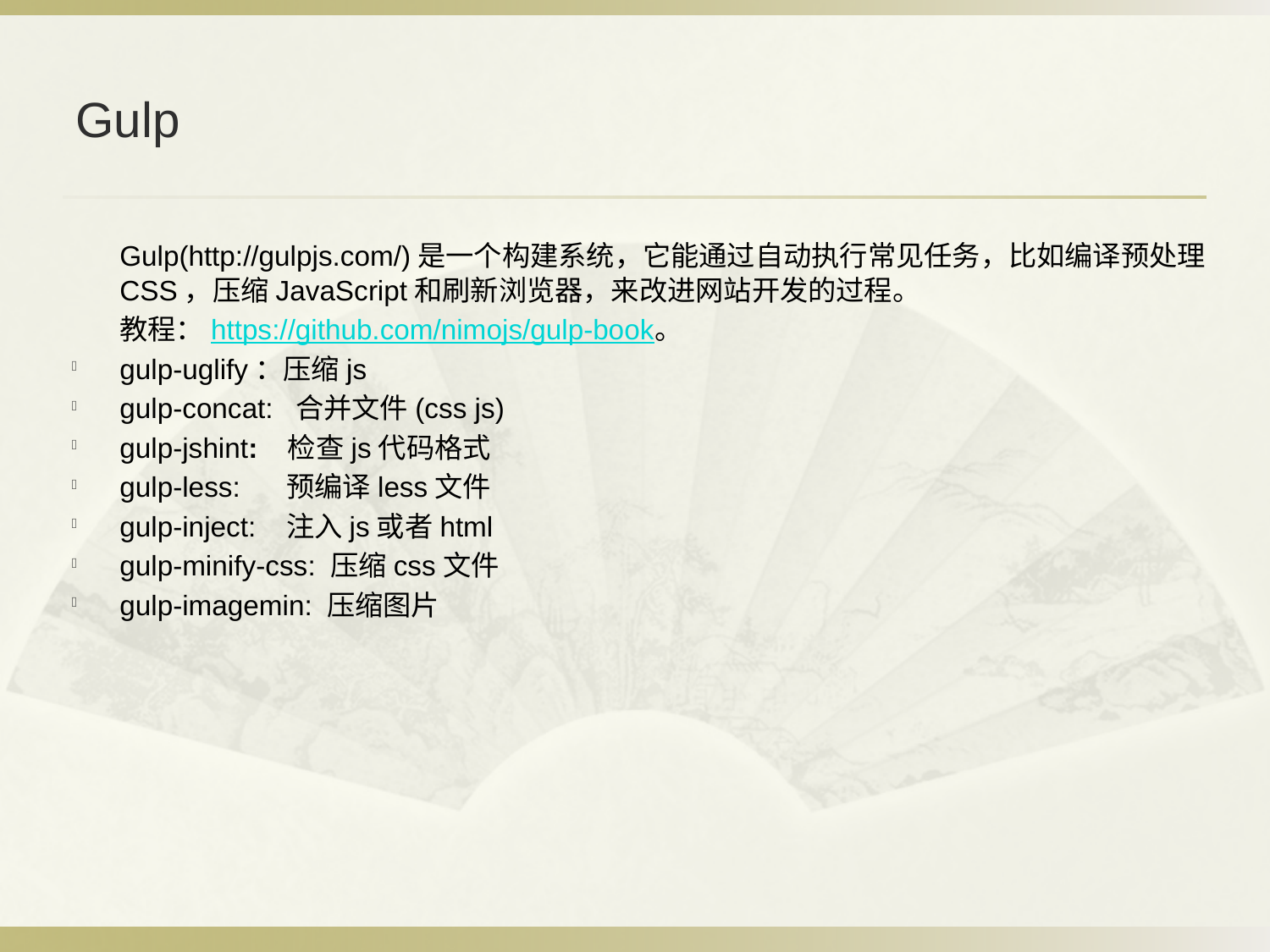

# Gulp
	Gulp(http://gulpjs.com/)是一个构建系统，它能通过自动执行常见任务，比如编译预处理CSS，压缩JavaScript和刷新浏览器，来改进网站开发的过程。
	教程：https://github.com/nimojs/gulp-book。
gulp-uglify：压缩js
gulp-concat:  合并文件(css js)
gulp-jshint:   检查js代码格式
gulp-less:     预编译less文件
gulp-inject:   注入js或者html
gulp-minify-css: 压缩css文件
gulp-imagemin: 压缩图片